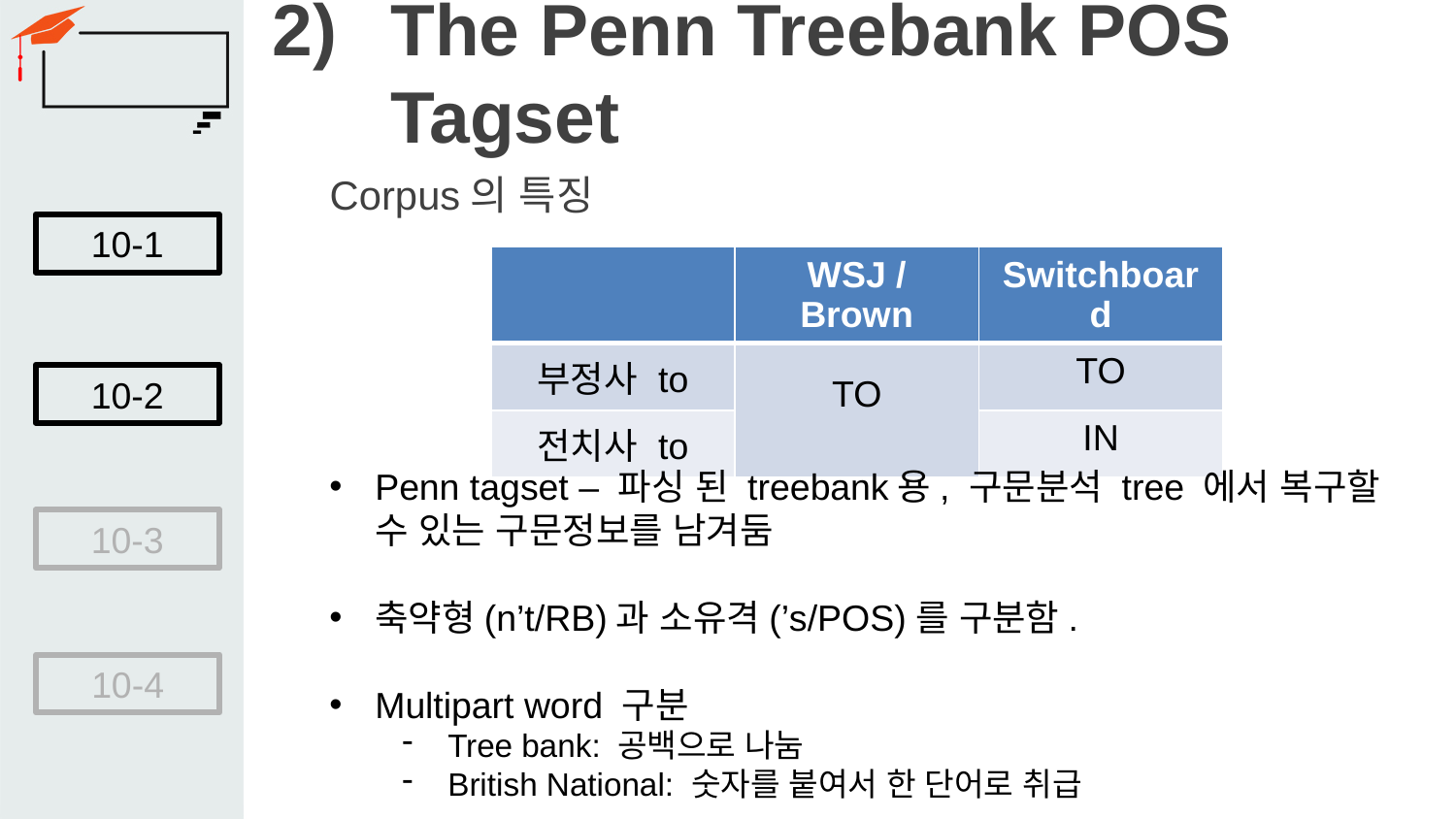

# The Penn Treebank POS Tagset
Corpus의 특징
10-1
|  | WSJ / Brown | Switchboard |
| --- | --- | --- |
| 부정사 to | TO | TO |
| 전치사 to |  | IN |
10-2
Penn tagset – 파싱 된 treebank용, 구문분석 tree 에서 복구할 수 있는 구문정보를 남겨둠
축약형(n’t/RB)과 소유격(’s/POS)를 구분함.

Multipart word 구분
Tree bank: 공백으로 나눔
British National: 숫자를 붙여서 한 단어로 취급

10-3
10-4